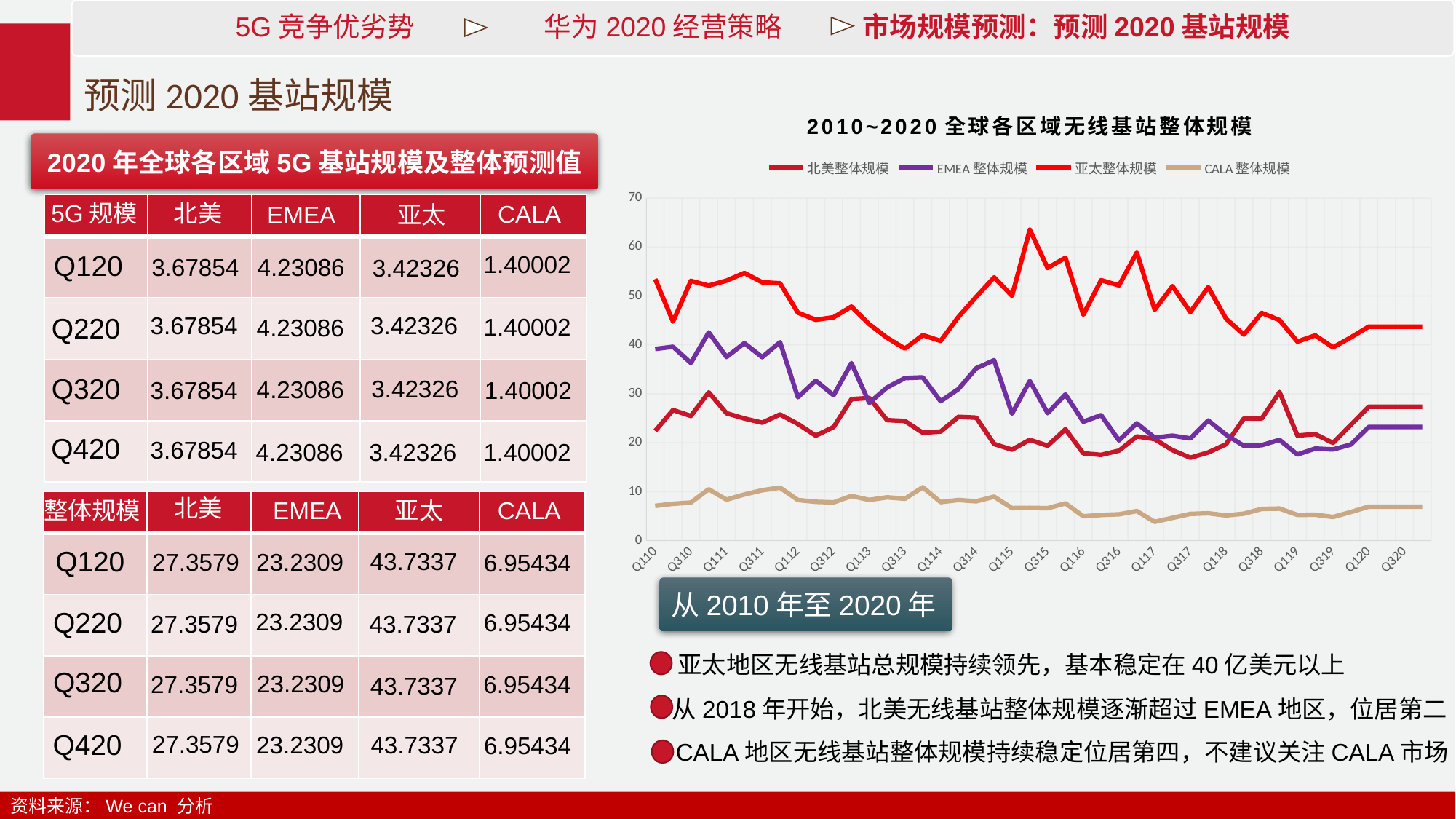

5G竞争优劣势                     华为2020经营策略             市场规模预测：预测2020基站规模

# 预测2020基站规模

### Chart: 2010~2020全球各区域无线基站整体规模

| Category | 北美整体规模 | EMEA整体规模 | 亚太整体规模 | CALA整体规模 |
|---|---|---|---|---|
| Q110 | 22.422805521557 | 39.1599565832154 | 53.4444799566005 | 7.11145382258517 |
| Q210 | 26.6871776935321 | 39.6084361638695 | 44.7746052610917 | 7.53216833788639 |
| Q310 | 25.4701440035258 | 36.3046069223698 | 53.0795133020097 | 7.79012978864559 |
| Q410 | 30.2843904348183 | 42.5585423646586 | 52.1173061287352 | 10.4971598907456 |
| Q111 | 26.0304285222837 | 37.5183259256345 | 53.133972512407 | 8.37201001939911 |
| Q211 | 24.9540433976249 | 40.3461613949241 | 54.6987039653891 | 9.43134500702845 |
| Q311 | 24.0933625635327 | 37.4886954845141 | 52.7804472901388 | 10.2874317777458 |
| Q411 | 25.7800962402766 | 40.5386919551094 | 52.5898243088088 | 10.8257902771046 |
| Q112 | 23.8383739351702 | 29.2913985829247 | 46.5826930781185 | 8.30203244054825 |
| Q212 | 21.4497230074212 | 32.6737706587384 | 45.1235322791793 | 7.93538461162635 |
| Q312 | 23.2168610384553 | 29.6952617532726 | 45.6367312120009 | 7.81999513150586 |
| Q412 | 28.9011428989397 | 36.2663544529352 | 47.8185816433883 | 9.11774086087413 |
| Q113 | 29.1418266502167 | 28.1466136532313 | 44.223044610493 | 8.31845398184756 |
| Q213 | 24.6215250338764 | 31.2889719350344 | 41.4469092052181 | 8.84821588439036 |
| Q313 | 24.4362036627202 | 33.2117866588212 | 39.2277921735266 | 8.56252577908059 |
| Q413 | 22.0399712257499 | 33.3561350682191 | 41.9981816854494 | 10.9076356729483 |
| Q114 | 22.2838724765983 | 28.4796357430289 | 40.8039262142649 | 7.87591541814584 |
| Q214 | 25.2897002495295 | 30.9606731063618 | 45.7117329936337 | 8.30343548347792 |
| Q314 | 25.1206942720054 | 35.2275579795648 | 49.8259450713434 | 8.03739234497363 |
| Q414 | 19.7425619827399 | 36.8573478370792 | 53.7957508539157 | 8.97738571624784 |
| Q115 | 18.5864139588503 | 25.9410431318526 | 50.0281542639279 | 6.65168158906888 |
| Q215 | 20.6099755236986 | 32.6159354062025 | 63.5383259267462 | 6.69271828430967 |
| Q315 | 19.3850301648679 | 26.0486560536594 | 55.7069576424402 | 6.62740291692056 |
| Q415 | 22.7585221888162 | 29.8622513285744 | 57.8180159199937 | 7.61550085834623 |
| Q116 | 17.8458286489469 | 24.3018476160887 | 46.1578093773803 | 4.98785891038891 |
| Q216 | 17.5272114045031 | 25.6368730446766 | 53.2288910087348 | 5.24744268884179 |
| Q316 | 18.3881459537153 | 20.4899883948686 | 52.1446769958344 | 5.38596183732629 |
| Q416 | 21.2842443113463 | 23.9775468963624 | 58.855184859036 | 6.04378191741089 |
| Q117 | 20.7453706343703 | 21.0445010307865 | 47.181552381921 | 3.83895541714961 |
| Q217 | 18.4814092792625 | 21.4459721354857 | 51.9949787855651 | 4.66287047954827 |
| Q317 | 16.948270625066 | 20.8815473975677 | 46.7051969239693 | 5.47003460639852 |
| Q417 | 18.015804309789 | 24.5504160719381 | 51.7937410429035 | 5.59819417387649 |
| Q118 | 19.6946886913952 | 21.6491740247574 | 45.3511047831005 | 5.14914634684335 |
| Q218 | 24.9673197832029 | 19.3669027075358 | 42.1033139147217 | 5.51833705032328 |
| Q318 | 24.9269449810483 | 19.4993572653857 | 46.5293381107746 | 6.48304699297896 |
| Q418 | 30.3484488867441 | 20.595891272256 | 45.0586188321727 | 6.55705846825989 |
| Q119 | 21.4727507683045 | 17.5977784675893 | 40.6568722789796 | 5.26540730633922 |
| Q219 | 21.7491681764463 | 18.8140533178037 | 41.9386083349487 | 5.2981449235709 |
| Q319 | 19.9676633730507 | 18.6288843776368 | 39.4761388101463 | 4.8352308952466 |
| Q419 | 23.6736852789337 | 19.6449339044987 | 41.5316436952698 | 5.84988769791394 |
| Q120 | 27.3579261329342 | 23.2309506071295 | 43.7337442643855 | 6.95434108766669 |
| Q220 | 27.3579261329342 | 23.2309506071295 | 43.7337442643855 | 6.95434108766669 |
| Q320 | 27.3579261329342 | 23.2309506071295 | 43.7337442643855 | 6.95434108766669 |
| Q420 | 27.3579261329342 | 23.2309506071295 | 43.7337442643855 | 6.95434108766669 |
从2010年至2020年
亚太地区无线基站总规模持续领先，基本稳定在40亿美元以上

从2018年开始，北美无线基站整体规模逐渐超过EMEA地区，位居第二

CALA地区无线基站整体规模持续稳定位居第四，不建议关注CALA市场

2020年全球各区域5G基站规模及整体预测值
5G规模
北美
CALA
EMEA
亚太
|  |  |  |  |  |
| --- | --- | --- | --- | --- |
|  |  |  |  |  |
|  |  |  |  |  |
|  |  |  |  |  |
|  |  |  |  |  |
Q120
1.40002
3.67854
4.23086
3.42326
3.42326
Q220
3.67854
1.40002
4.23086
Q320
3.42326
4.23086
3.67854
1.40002
Q420
3.67854
1.40002
4.23086
3.42326
北美
整体规模
CALA
亚太
EMEA
|  |  |  |  |  |
| --- | --- | --- | --- | --- |
|  |  |  |  |  |
|  |  |  |  |  |
|  |  |  |  |  |
|  |  |  |  |  |
Q120
43.7337
27.3579
23.2309
6.95434
Q220
23.2309
6.95434
27.3579
43.7337
Q320
23.2309
27.3579
6.95434
43.7337
Q420
27.3579
43.7337
23.2309
6.95434
资料来源：We can 分析